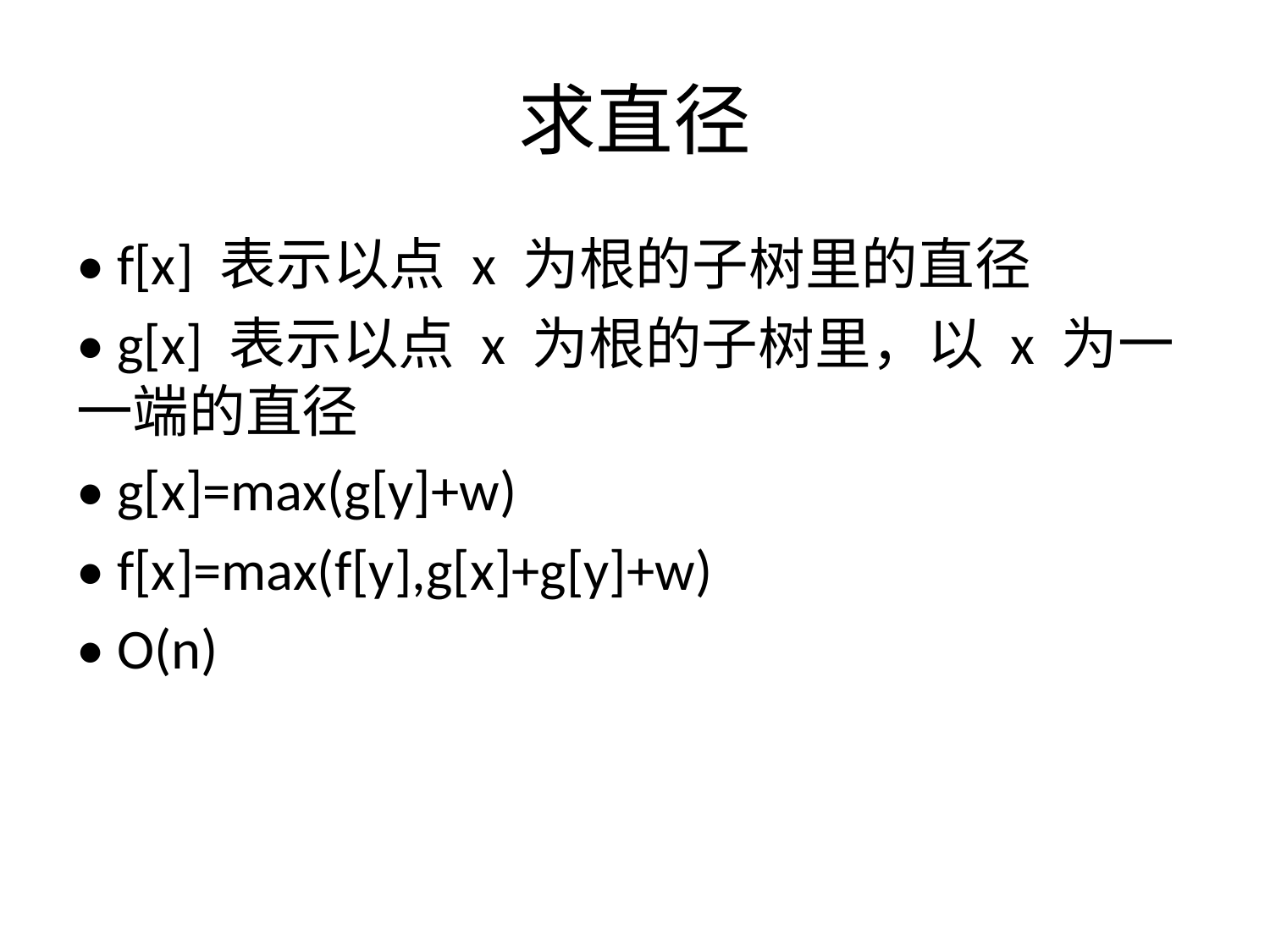

# 求直径
• f[x] 表示以点 x 为根的子树里的直径
• g[x] 表示以点 x 为根的子树里，以 x 为⼀一端的直径
• g[x]=max(g[y]+w)
• f[x]=max(f[y],g[x]+g[y]+w)
• O(n)